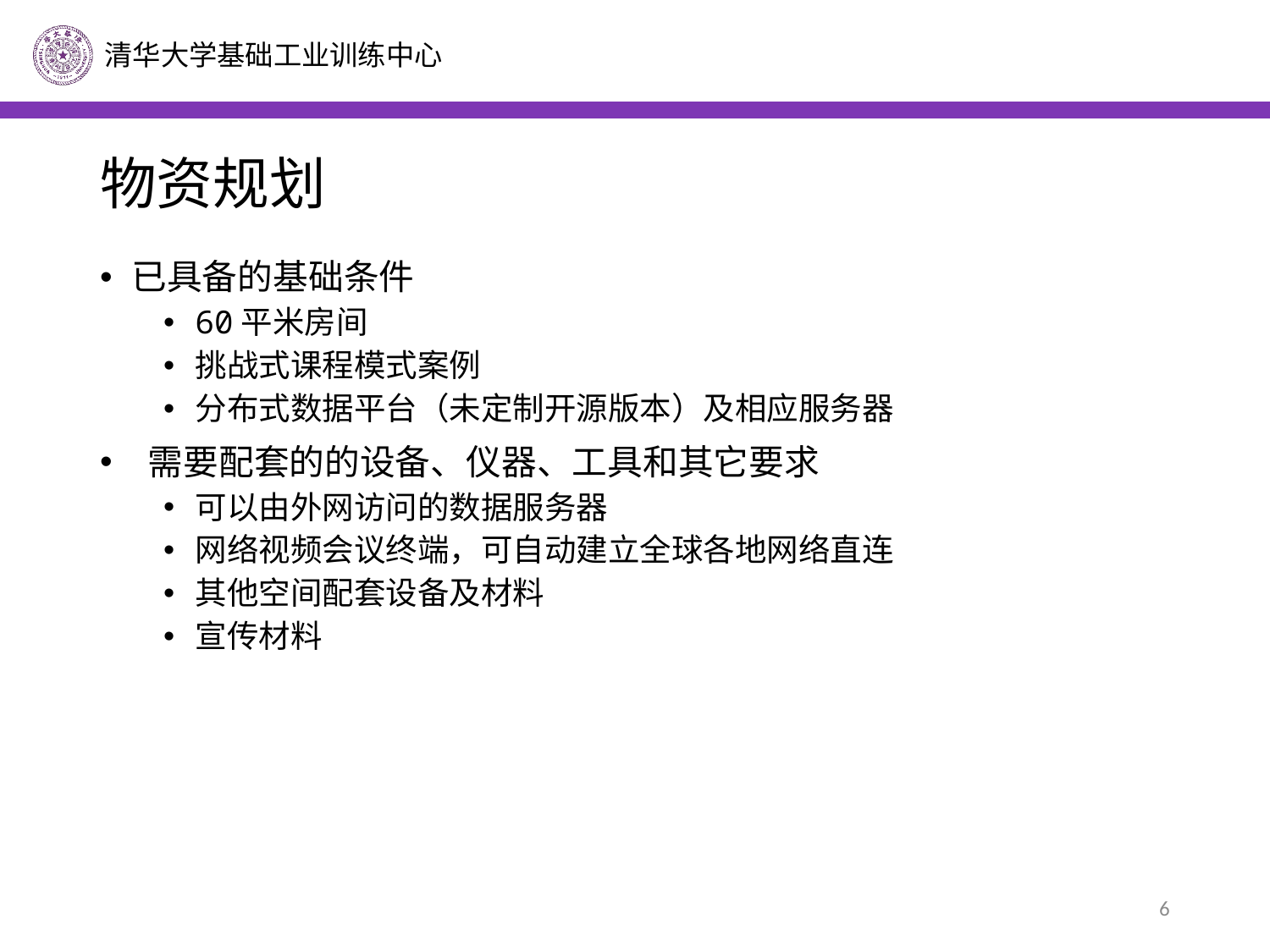

# 物资规划
已具备的基础条件
60平米房间
挑战式课程模式案例
分布式数据平台（未定制开源版本）及相应服务器
 需要配套的的设备、仪器、工具和其它要求
可以由外网访问的数据服务器
网络视频会议终端，可自动建立全球各地网络直连
其他空间配套设备及材料
宣传材料
6